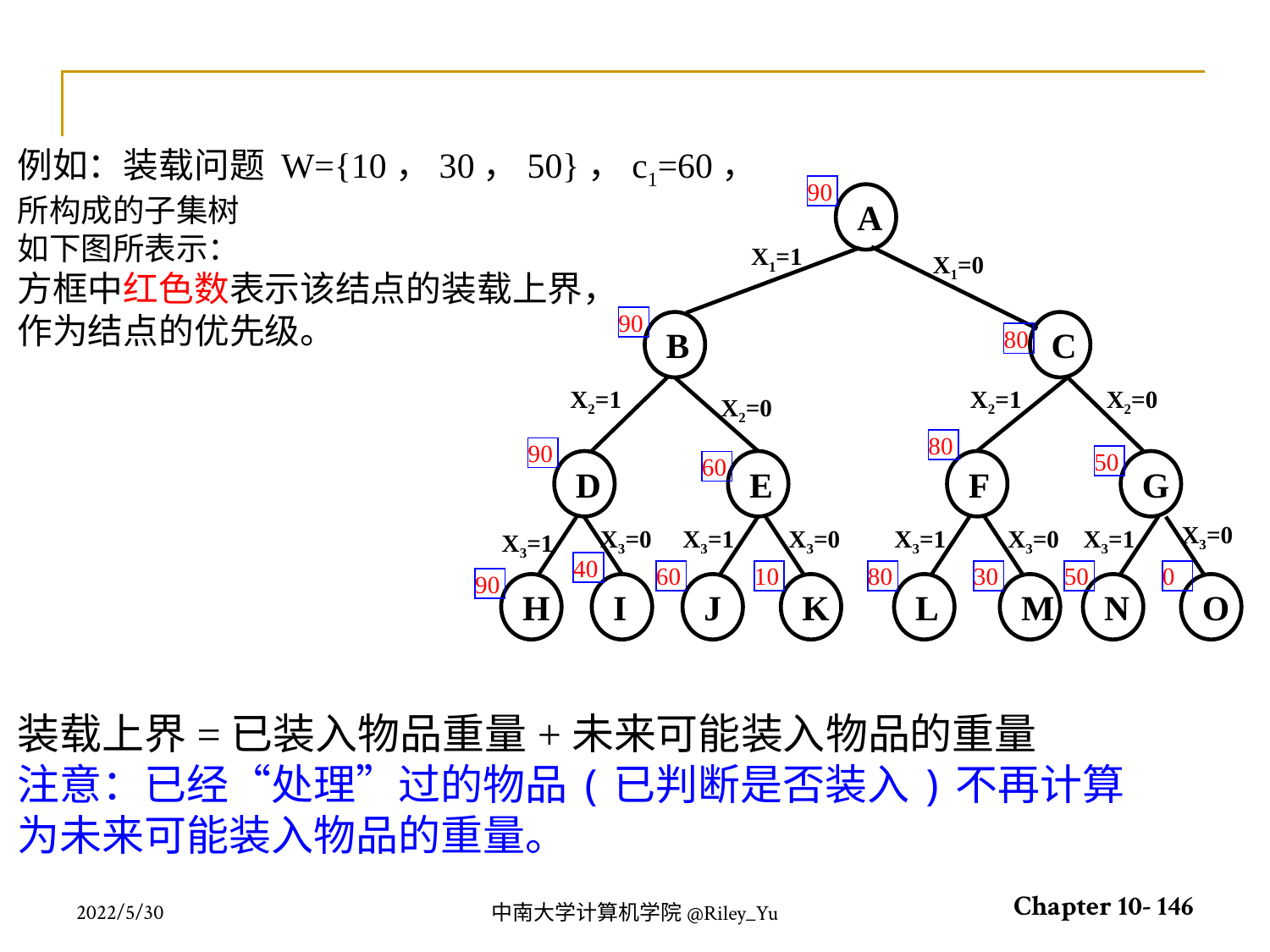

例如：装载问题 W={10，30，50}，c1=60，
所构成的子集树
如下图所表示：
方框中红色数表示该结点的装载上界，
作为结点的优先级。

装载上界=已装入物品重量+未来可能装入物品的重量
注意：已经“处理”过的物品(已判断是否装入)不再计算
为未来可能装入物品的重量。

90
A
X1=1
X1=0

B
C
X2=1

X2=1

X2=0
X2=0
D
E
F
G
X3=0

X3=0
X3=1
X3=0
X3=1
X3=0
X3=1
X3=1
H
I
J
K
L
M
N
O
90
80
80
90
50
60
40
60
10
80
30
50
0
90
2022/5/30
Chapter 10- 146
中南大学计算机学院@Riley_Yu